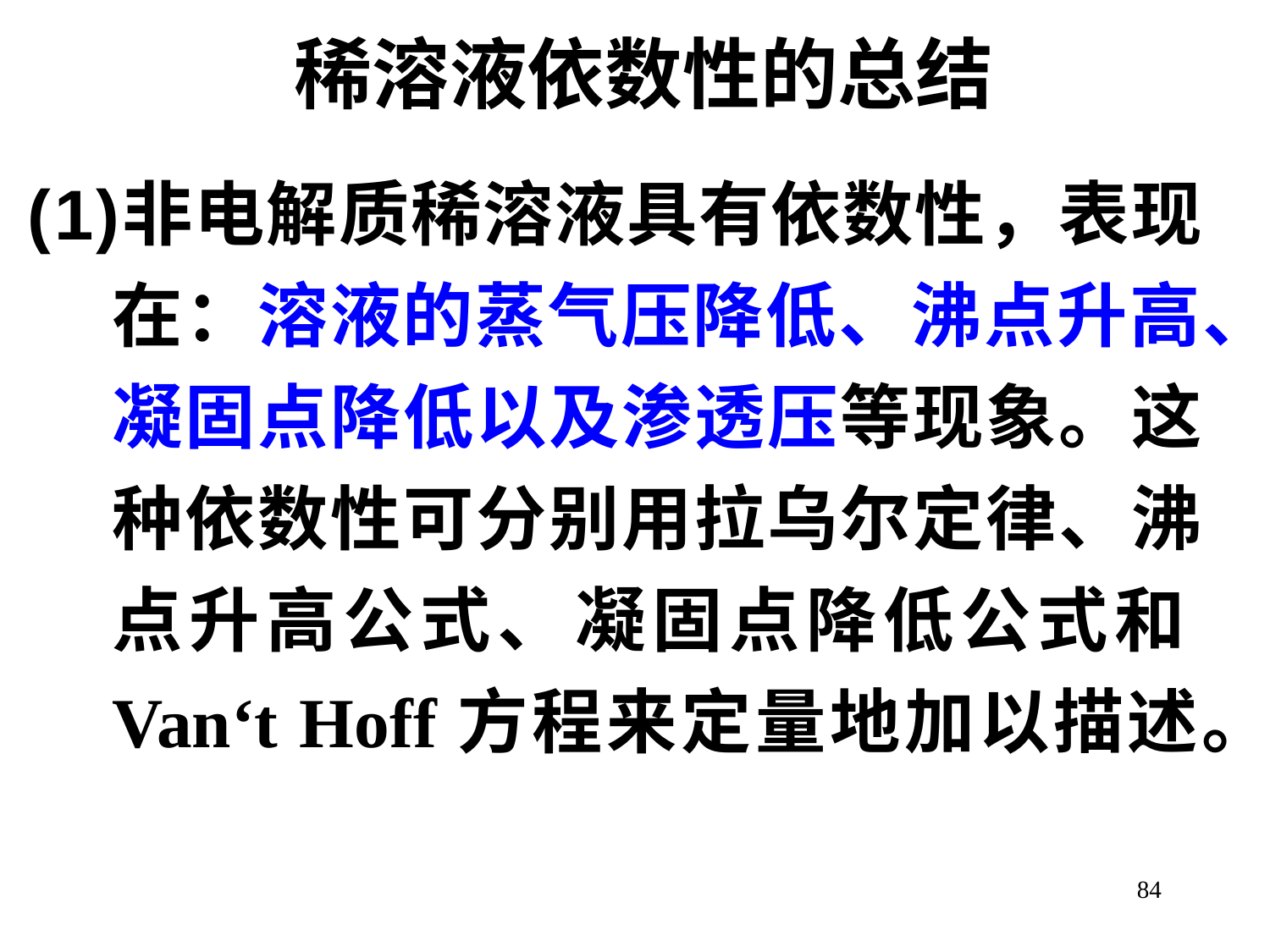

# 稀溶液依数性的总结
非电解质稀溶液具有依数性，表现在：溶液的蒸气压降低、沸点升高、凝固点降低以及渗透压等现象。这种依数性可分别用拉乌尔定律、沸点升高公式、凝固点降低公式和Van‘t Hoff方程来定量地加以描述。
84